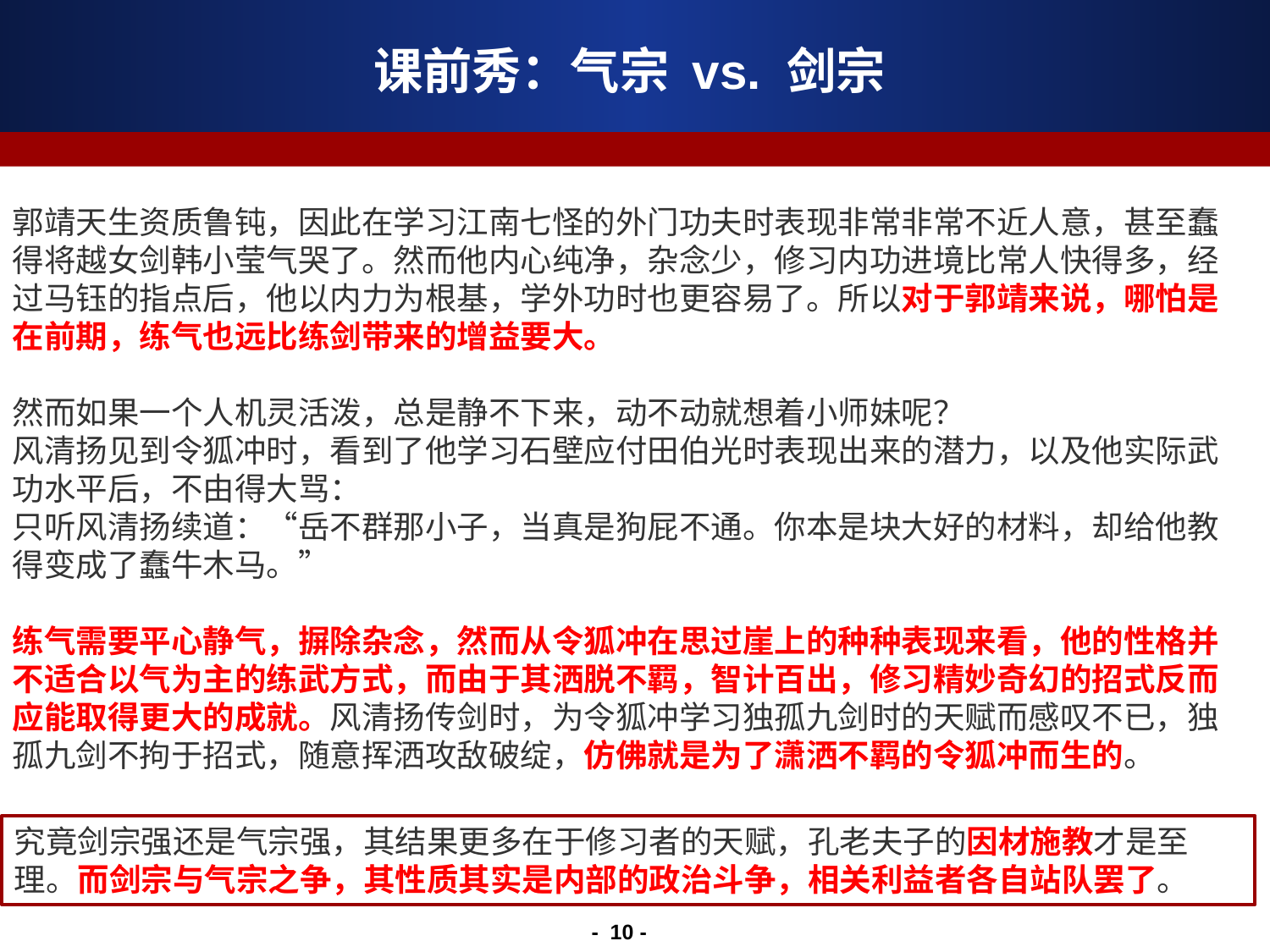

# 课前秀：气宗 vs. 剑宗
郭靖天生资质鲁钝，因此在学习江南七怪的外门功夫时表现非常非常不近人意，甚至蠢得将越女剑韩小莹气哭了。然而他内心纯净，杂念少，修习内功进境比常人快得多，经过马钰的指点后，他以内力为根基，学外功时也更容易了。所以对于郭靖来说，哪怕是在前期，练气也远比练剑带来的增益要大。
然而如果一个人机灵活泼，总是静不下来，动不动就想着小师妹呢？
风清扬见到令狐冲时，看到了他学习石壁应付田伯光时表现出来的潜力，以及他实际武功水平后，不由得大骂：
只听风清扬续道：“岳不群那小子，当真是狗屁不通。你本是块大好的材料，却给他教得变成了蠢牛木马。”
 
练气需要平心静气，摒除杂念，然而从令狐冲在思过崖上的种种表现来看，他的性格并不适合以气为主的练武方式，而由于其洒脱不羁，智计百出，修习精妙奇幻的招式反而应能取得更大的成就。风清扬传剑时，为令狐冲学习独孤九剑时的天赋而感叹不已，独孤九剑不拘于招式，随意挥洒攻敌破绽，仿佛就是为了潇洒不羁的令狐冲而生的。
究竟剑宗强还是气宗强，其结果更多在于修习者的天赋，孔老夫子的因材施教才是至理。而剑宗与气宗之争，其性质其实是内部的政治斗争，相关利益者各自站队罢了。